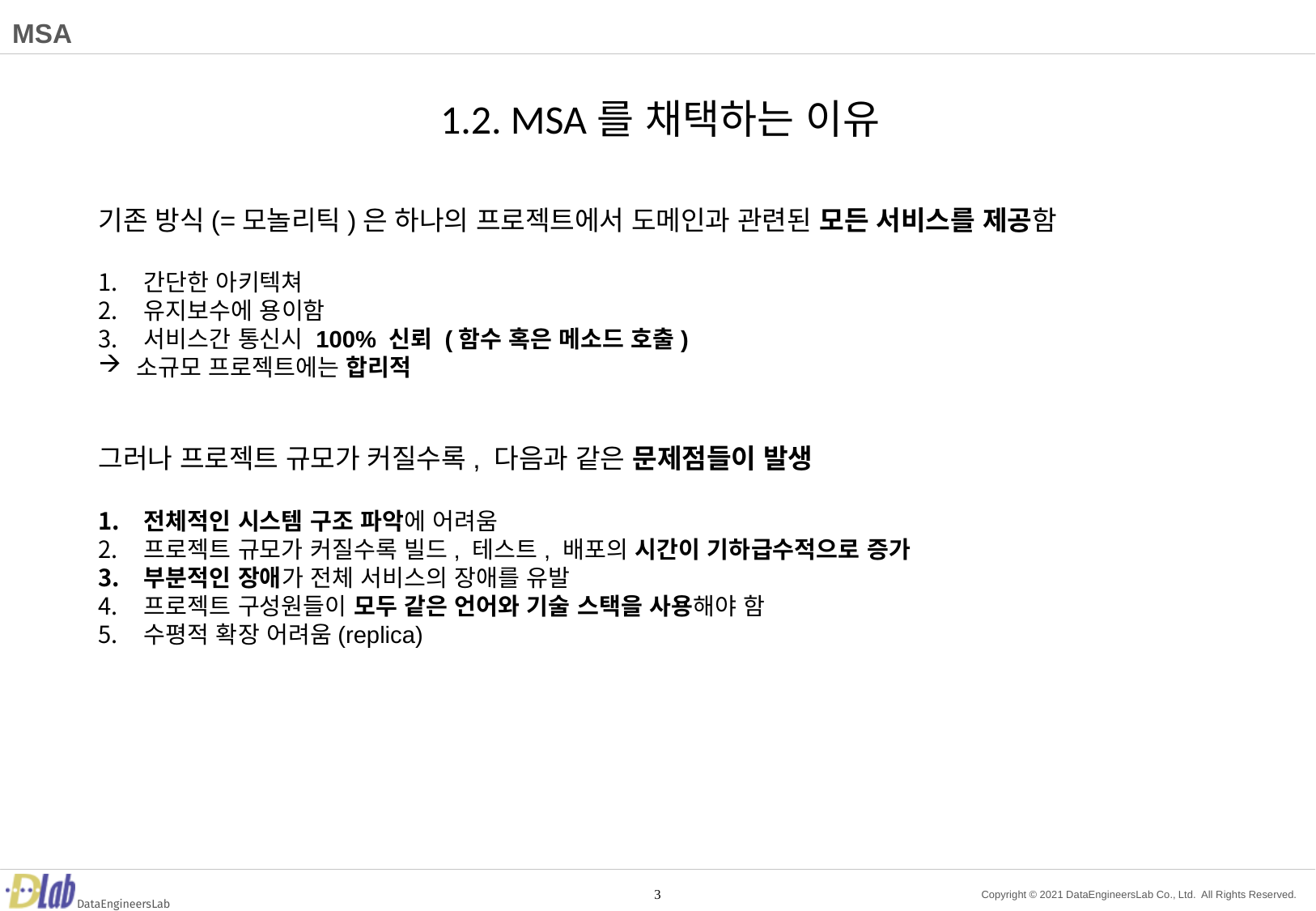

# MSA
1.2. MSA를 채택하는 이유
기존 방식(=모놀리틱)은 하나의 프로젝트에서 도메인과 관련된 모든 서비스를 제공함

간단한 아키텍쳐
유지보수에 용이함
서비스간 통신시 100% 신뢰 (함수 혹은 메소드 호출)
소규모 프로젝트에는 합리적

그러나 프로젝트 규모가 커질수록, 다음과 같은 문제점들이 발생

전체적인 시스템 구조 파악에 어려움
프로젝트 규모가 커질수록 빌드, 테스트, 배포의 시간이 기하급수적으로 증가
부분적인 장애가 전체 서비스의 장애를 유발
프로젝트 구성원들이 모두 같은 언어와 기술 스택을 사용해야 함
수평적 확장 어려움(replica)

3